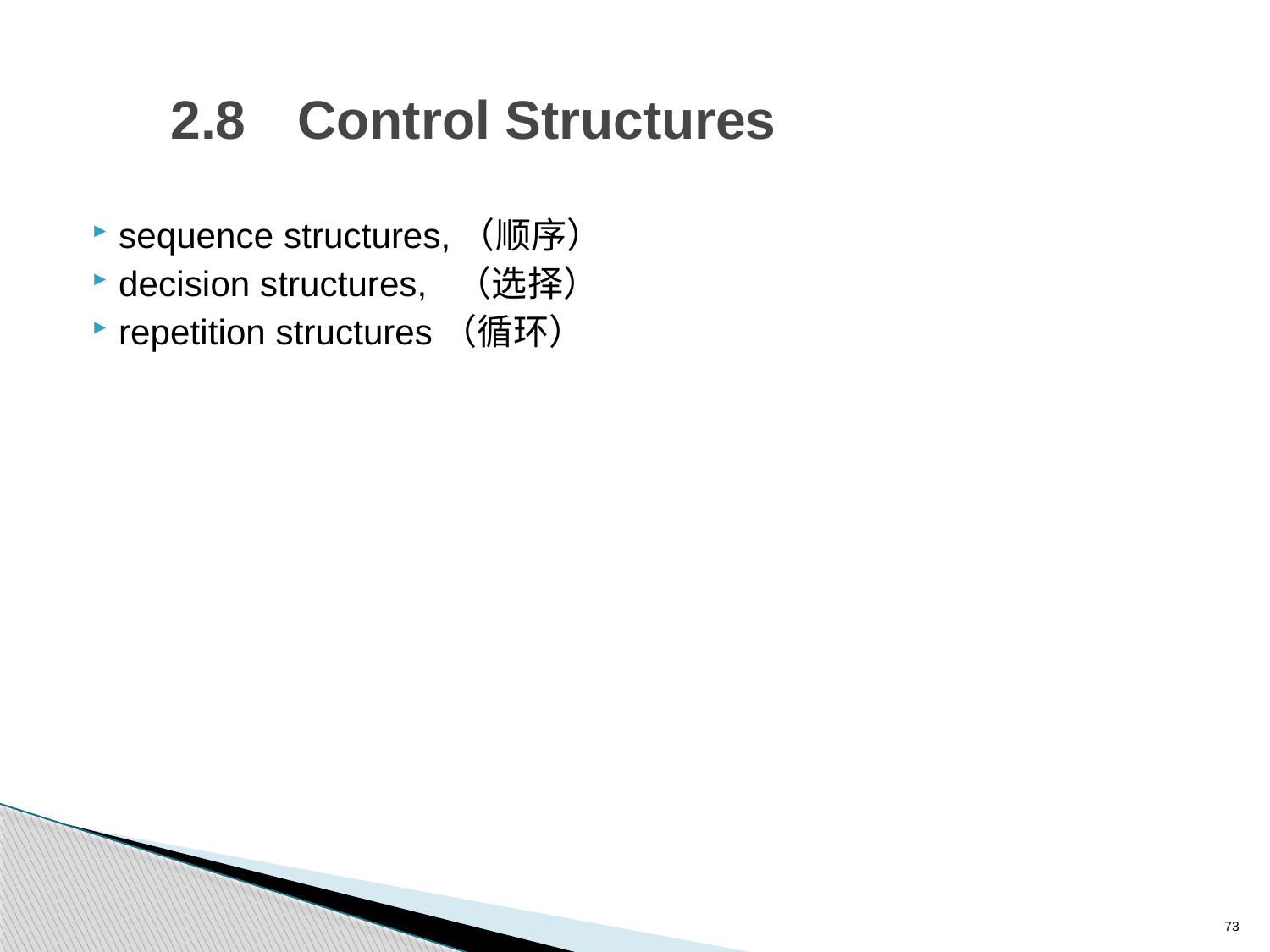

# 2.8	Control Structures
sequence structures,（顺序）
decision structures,  （选择）
repetition structures（循环）
73